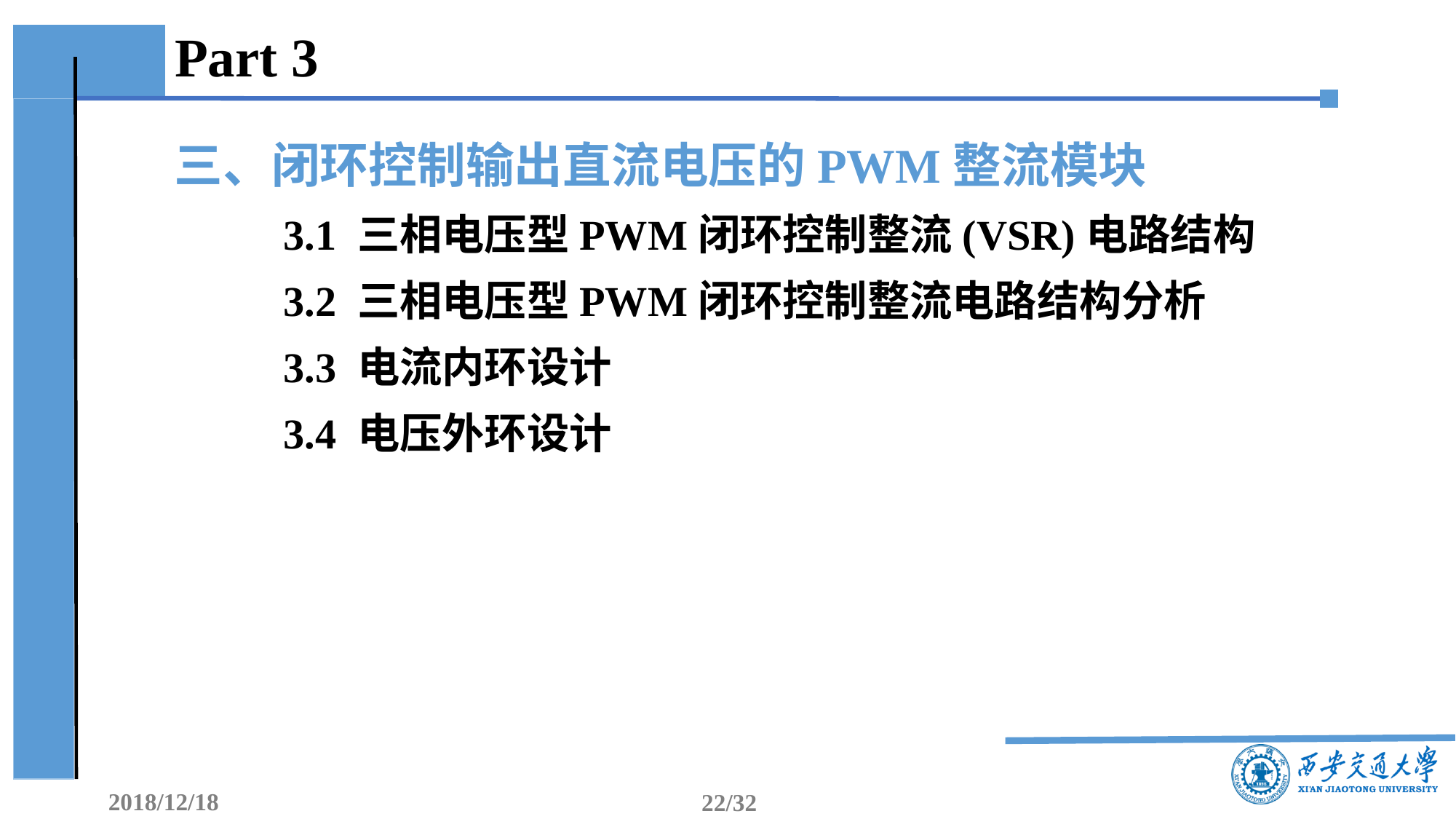

# Part 3
三、闭环控制输出直流电压的PWM整流模块
3.1 三相电压型PWM闭环控制整流(VSR)电路结构
3.2 三相电压型PWM闭环控制整流电路结构分析
3.3 电流内环设计
3.4 电压外环设计
2018/12/18